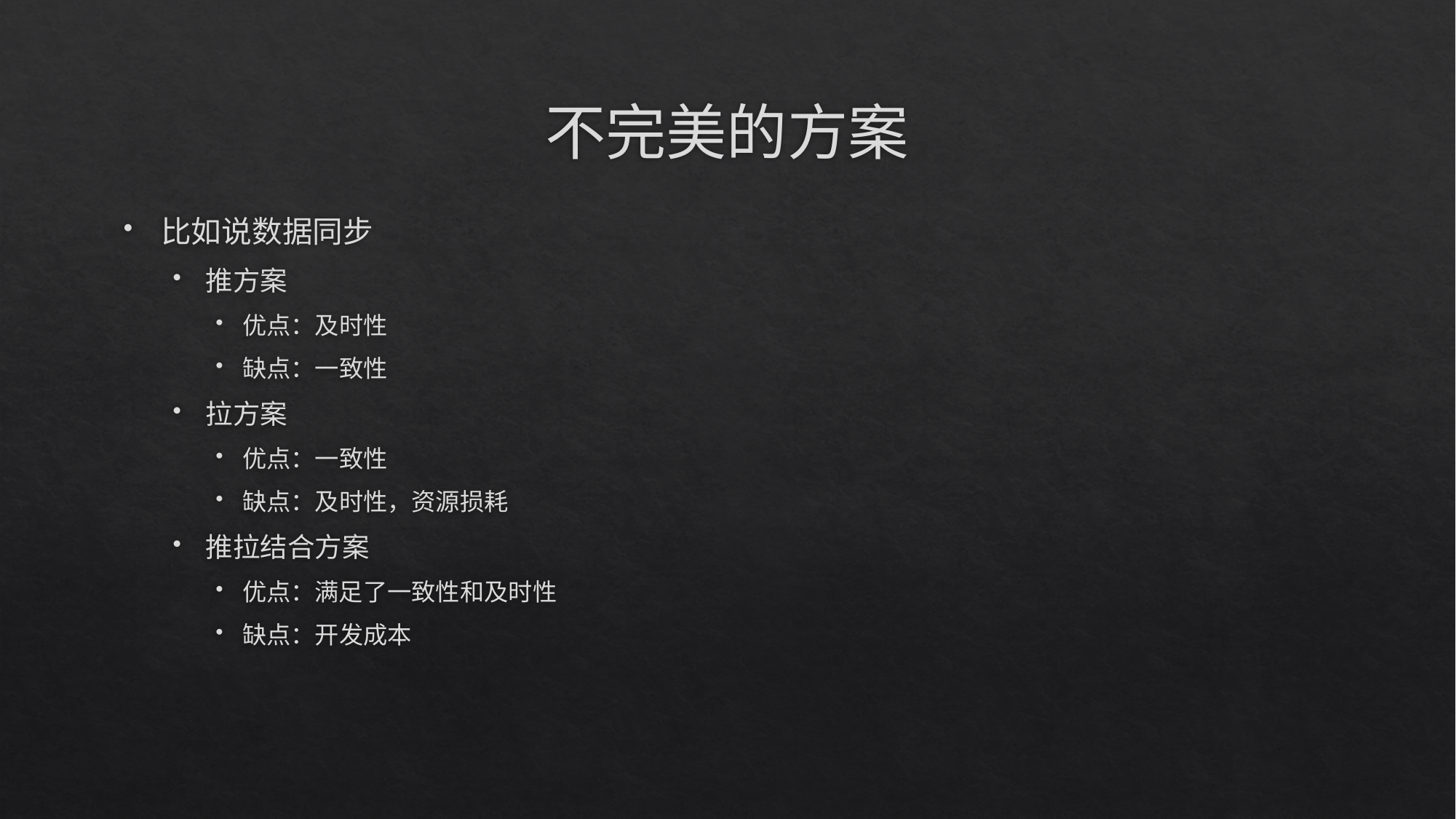

# 不完美的方案
比如说数据同步
推方案
优点：及时性
缺点：一致性
拉方案
优点：一致性
缺点：及时性，资源损耗
推拉结合方案
优点：满足了一致性和及时性
缺点：开发成本